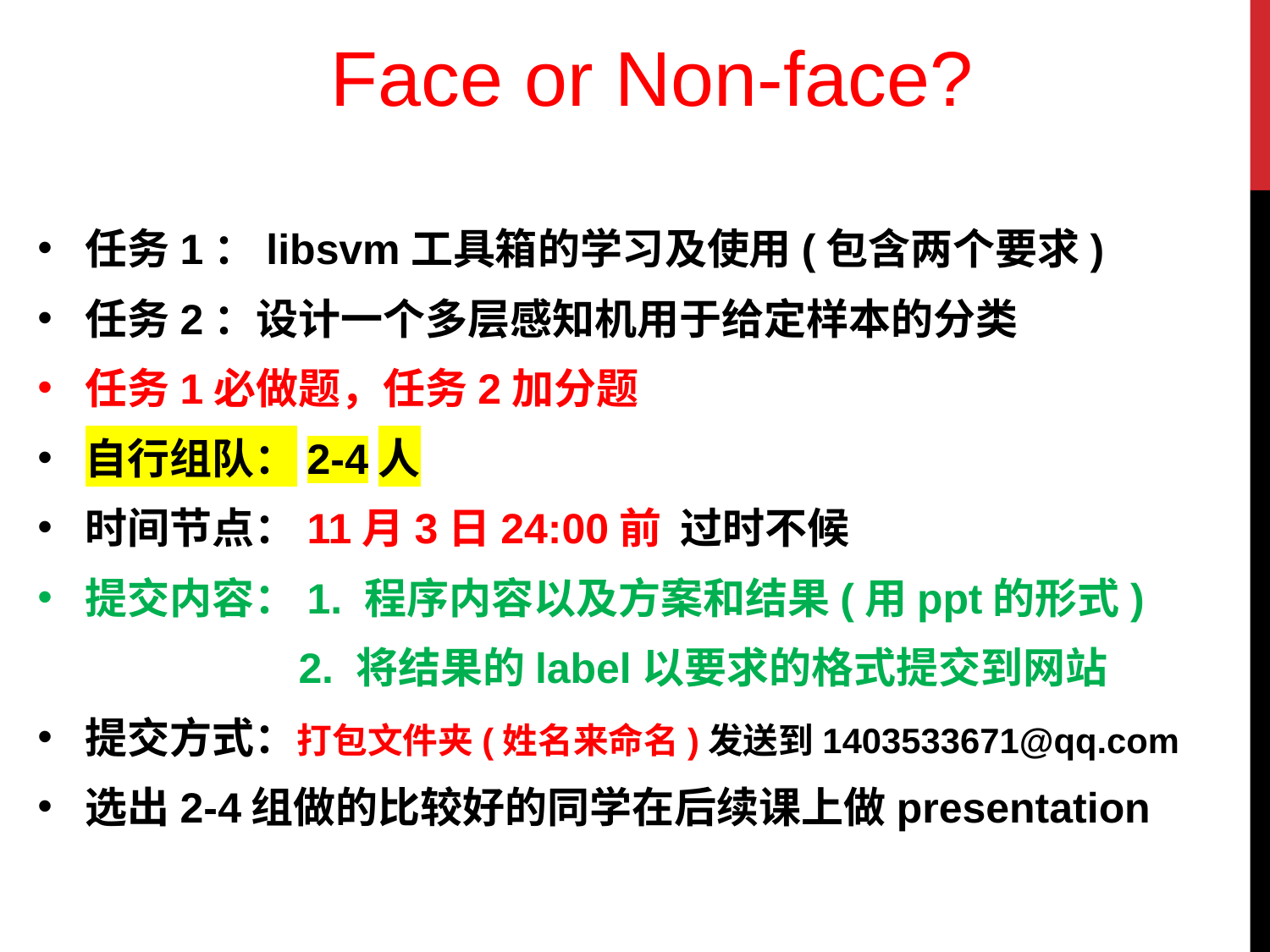

Face or Non-face?
任务1：libsvm工具箱的学习及使用(包含两个要求)
任务2：设计一个多层感知机用于给定样本的分类
任务1必做题，任务2加分题
自行组队：2-4人
时间节点：11月3日24:00前  过时不候
提交内容：1. 程序内容以及方案和结果(用ppt的形式)
                      2. 将结果的label以要求的格式提交到网站
提交方式：打包文件夹(姓名来命名)发送到1403533671@qq.com
选出2-4组做的比较好的同学在后续课上做presentation